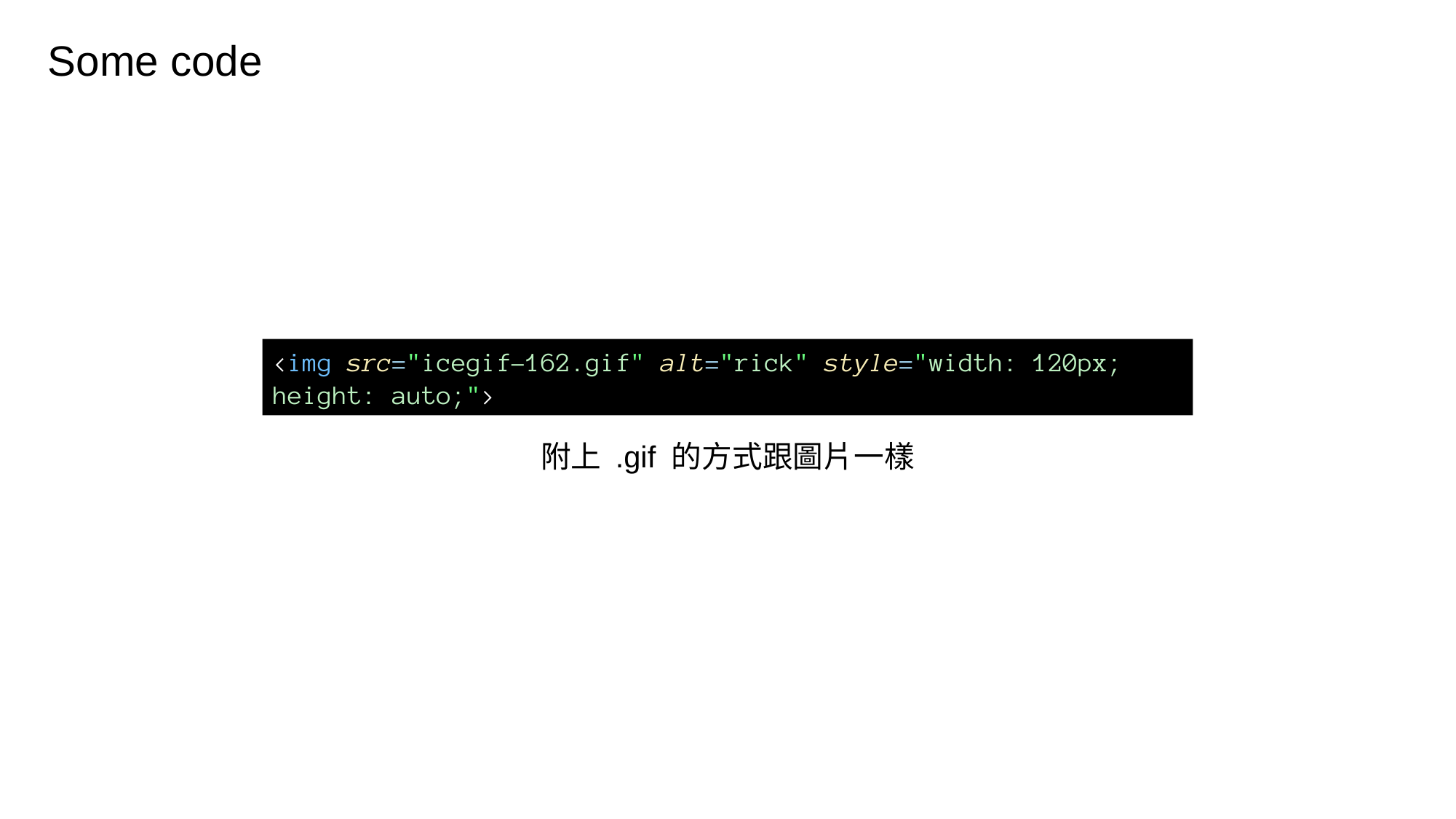

Some code
<img src="icegif-162.gif" alt="rick" style="width: 120px; height: auto;">
附上 .gif 的方式跟圖片一樣